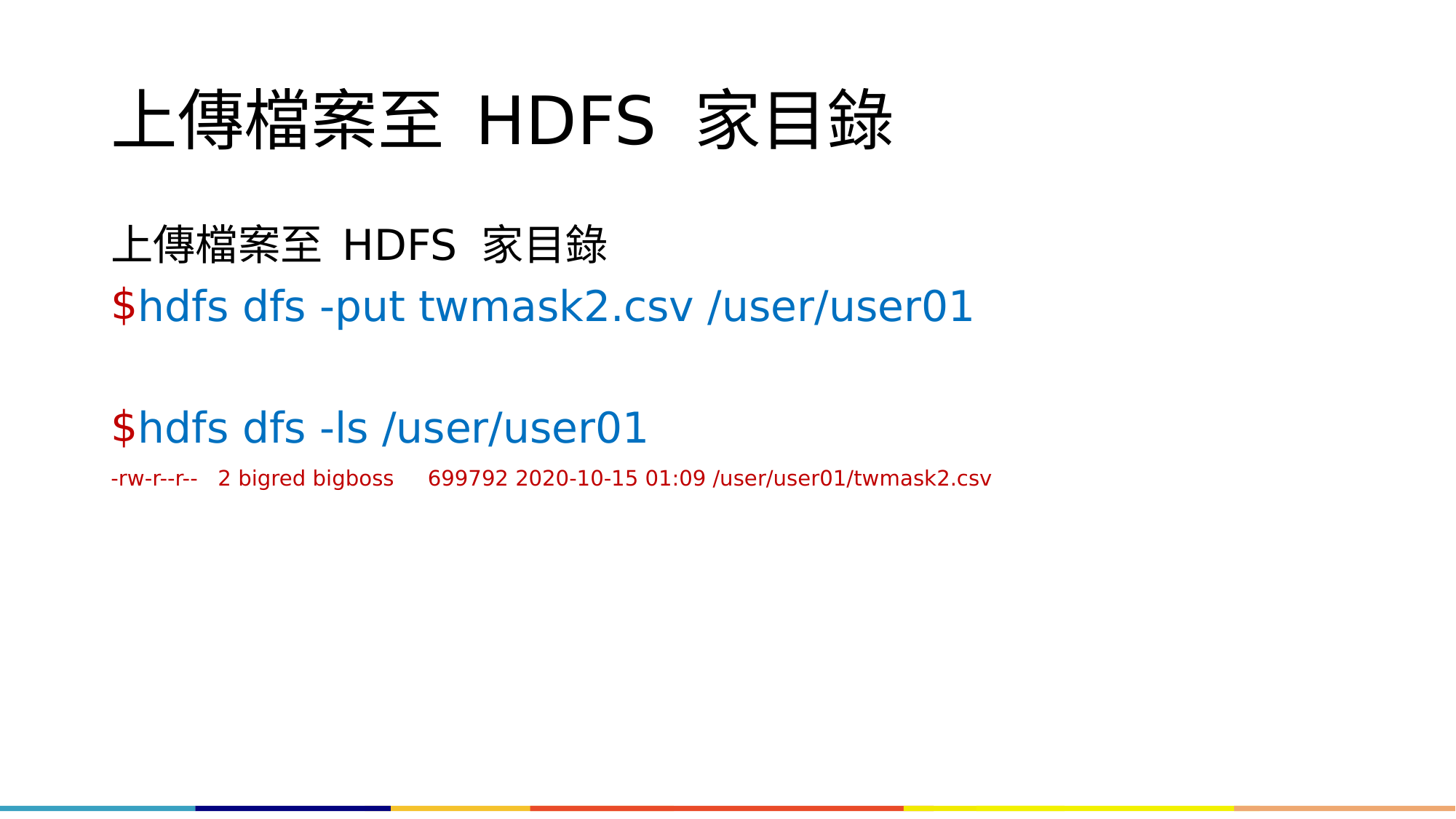

# 上傳檔案至 HDFS 家目錄
上傳檔案至 HDFS 家目錄
hdfs dfs -put twmask2.csv /user/user01

hdfs dfs -ls /user/user01
-rw-r--r--   2 bigred bigboss     699792 2020-10-15 01:09 /user/user01/twmask2.csv